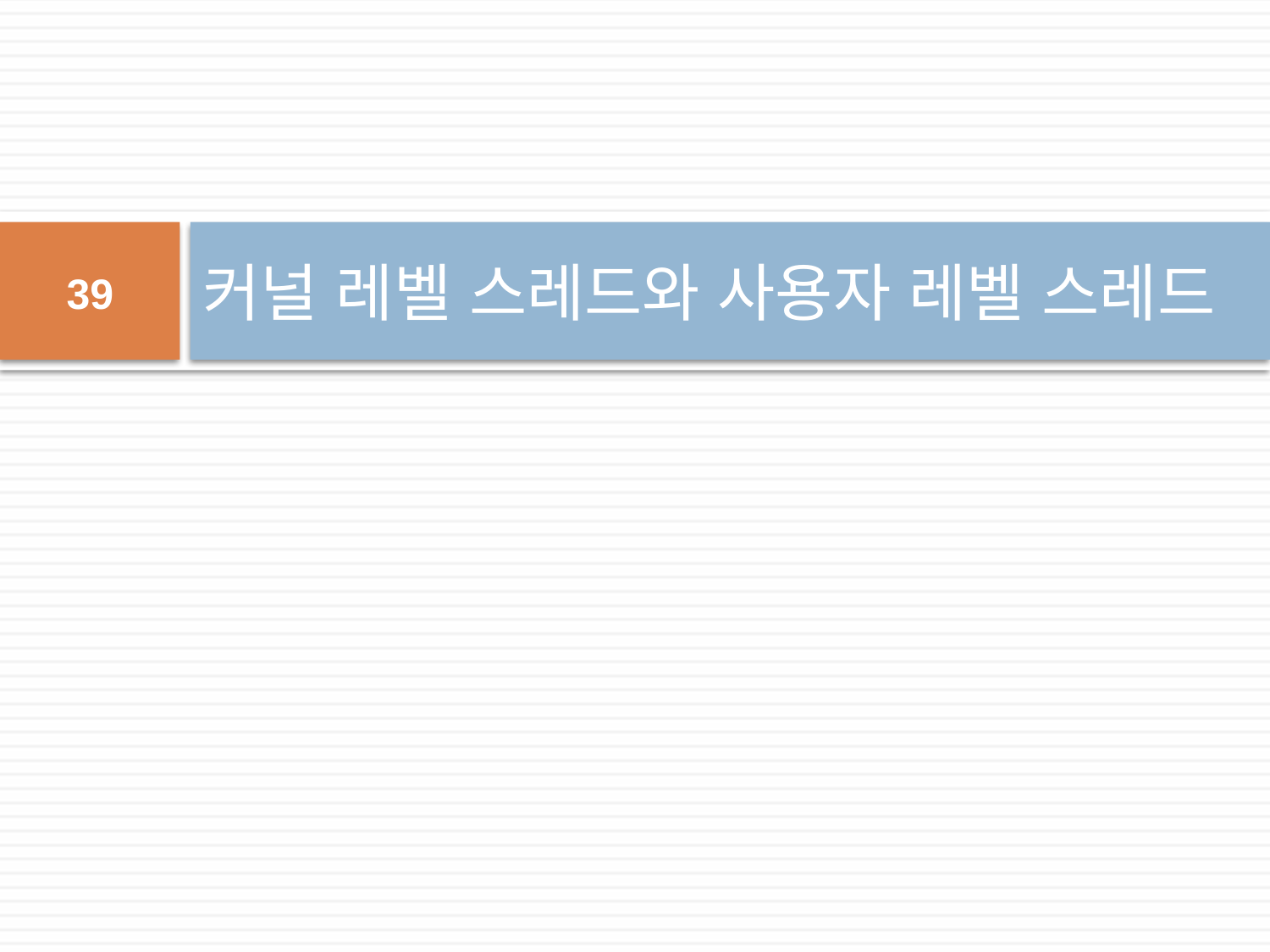

# 커널 레벨 스레드와 사용자 레벨 스레드
39